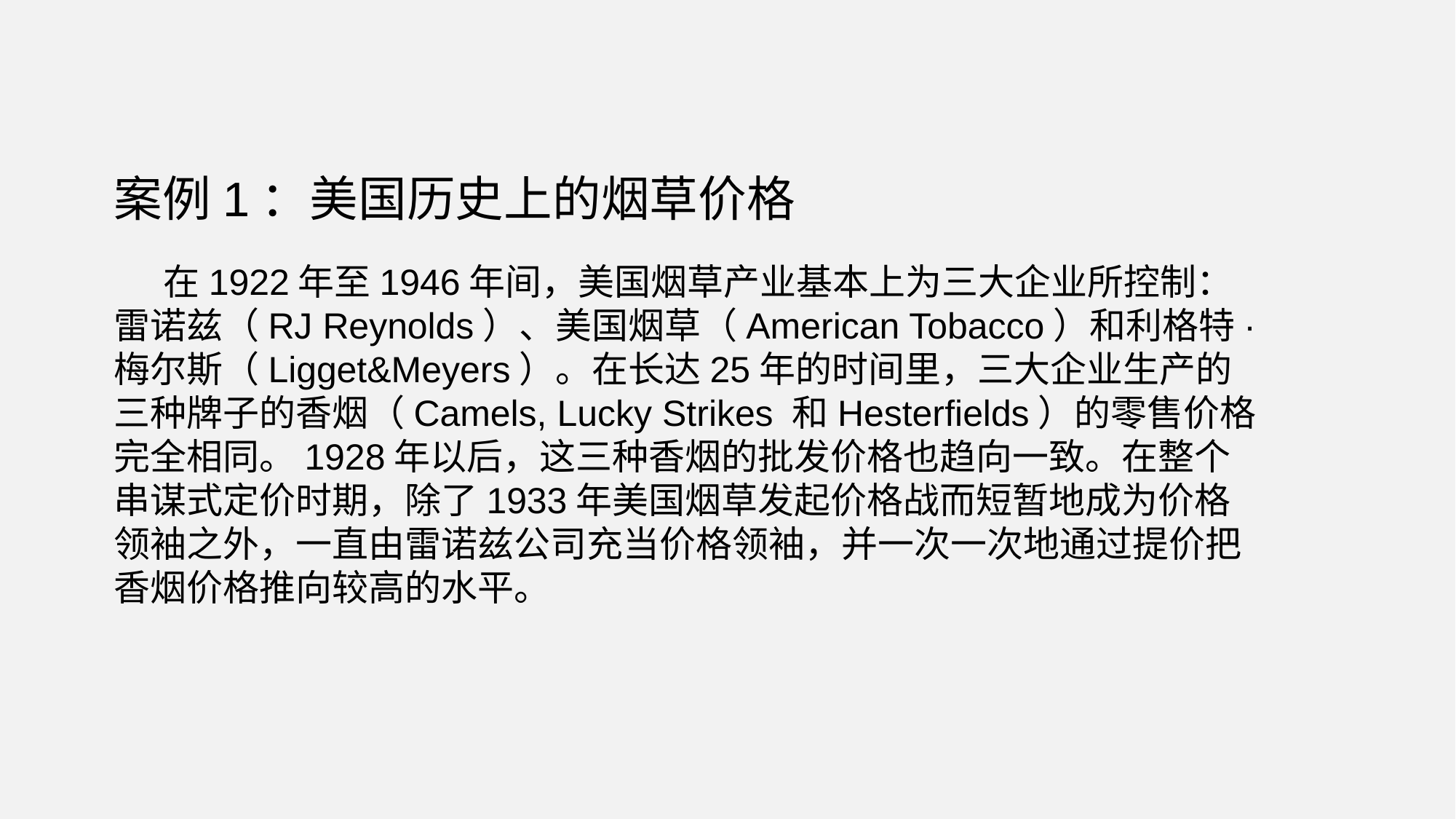

案例1：美国历史上的烟草价格

     在1922年至1946年间，美国烟草产业基本上为三大企业所控制：雷诺兹（RJ Reynolds）、美国烟草（American Tobacco）和利格特·梅尔斯（Ligget&Meyers）。在长达25年的时间里，三大企业生产的三种牌子的香烟（Camels, Lucky Strikes 和Hesterfields）的零售价格完全相同。1928年以后，这三种香烟的批发价格也趋向一致。在整个串谋式定价时期，除了1933年美国烟草发起价格战而短暂地成为价格领袖之外，一直由雷诺兹公司充当价格领袖，并一次一次地通过提价把香烟价格推向较高的水平。